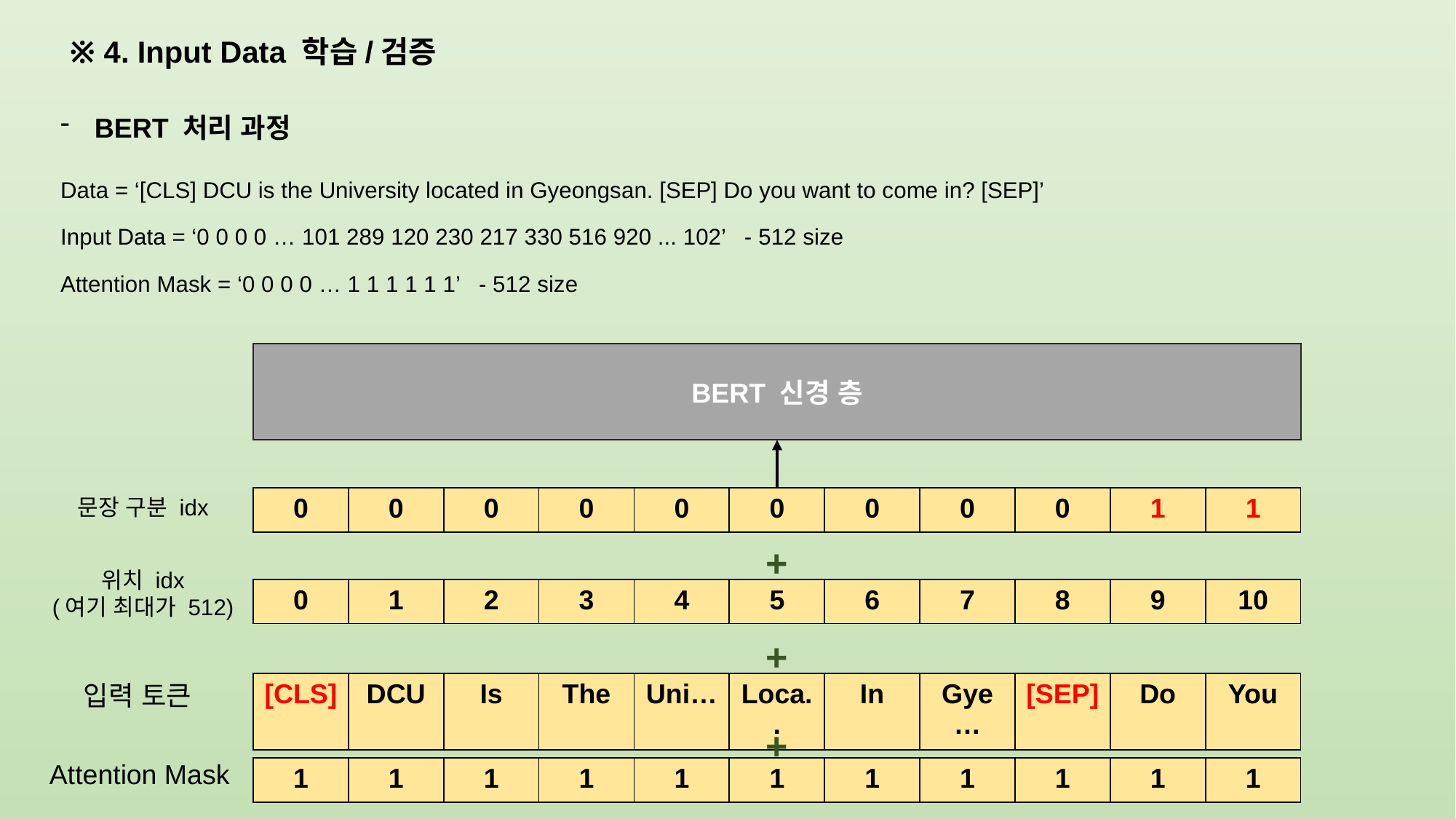

※ 4. Input Data 학습/검증
BERT 처리 과정
Data = ‘[CLS] DCU is the University located in Gyeongsan. [SEP] Do you want to come in? [SEP]’
Input Data = ‘0 0 0 0 … 101 289 120 230 217 330 516 920 ... 102’   - 512 size
Attention Mask = ‘0 0 0 0 … 1 1 1 1 1 1’   - 512 size
BERT 신경 층
문장 구분 idx
| 0 | 0 | 0 | 0 | 0 | 0 | 0 | 0 | 0 | 1 | 1 |
| --- | --- | --- | --- | --- | --- | --- | --- | --- | --- | --- |
+
위치 idx
(여기 최대가 512)
| 0 | 1 | 2 | 3 | 4 | 5 | 6 | 7 | 8 | 9 | 10 |
| --- | --- | --- | --- | --- | --- | --- | --- | --- | --- | --- |
+
입력 토큰
| [CLS] | DCU | Is | The | Uni… | Loca.. | In | Gye… | [SEP] | Do | You |
| --- | --- | --- | --- | --- | --- | --- | --- | --- | --- | --- |
+
Attention Mask
| 1 | 1 | 1 | 1 | 1 | 1 | 1 | 1 | 1 | 1 | 1 |
| --- | --- | --- | --- | --- | --- | --- | --- | --- | --- | --- |